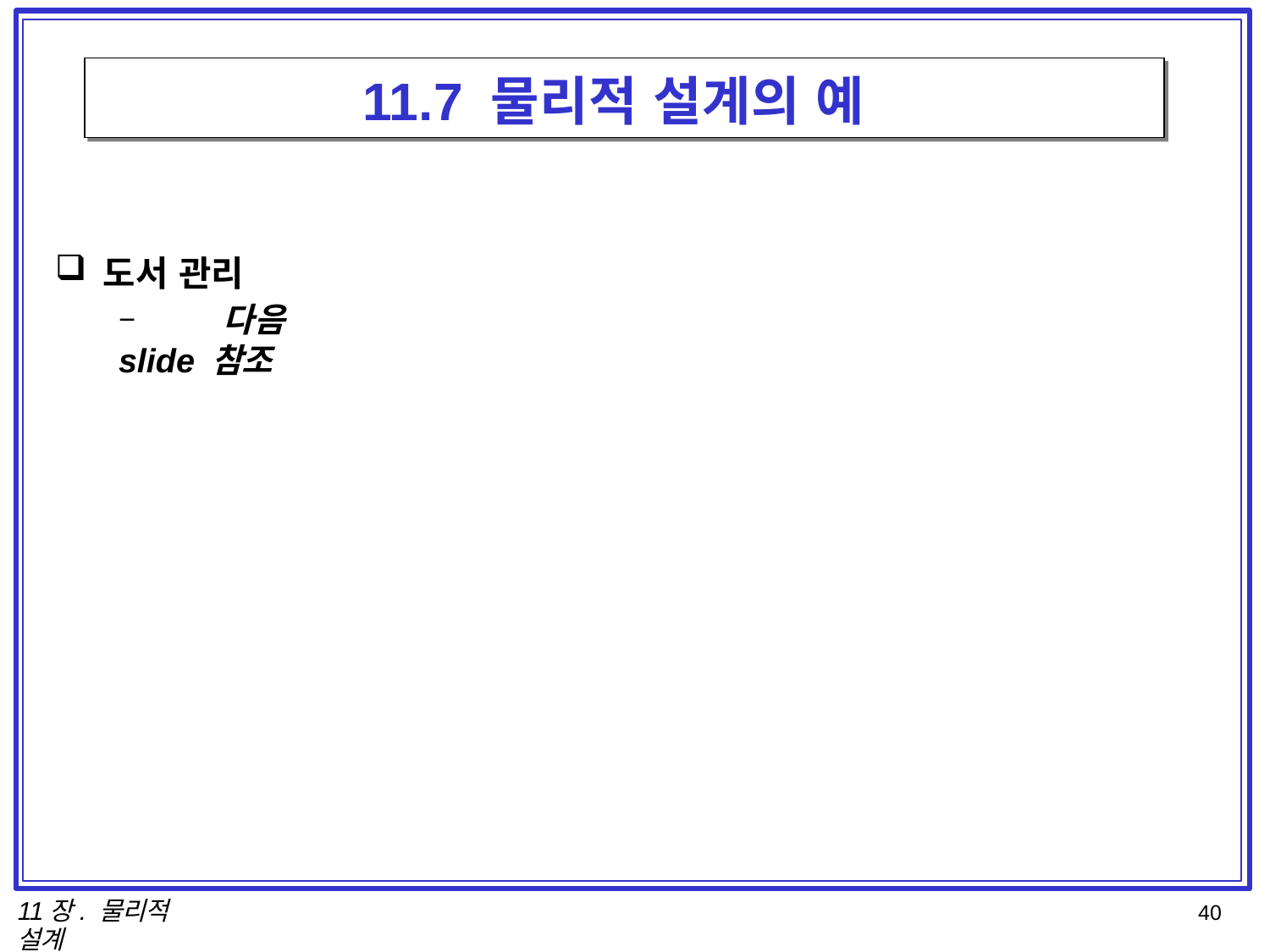

# 11.7 물리적 설계의 예
도서 관리
–	다음 slide 참조
11장. 물리적 설계
40